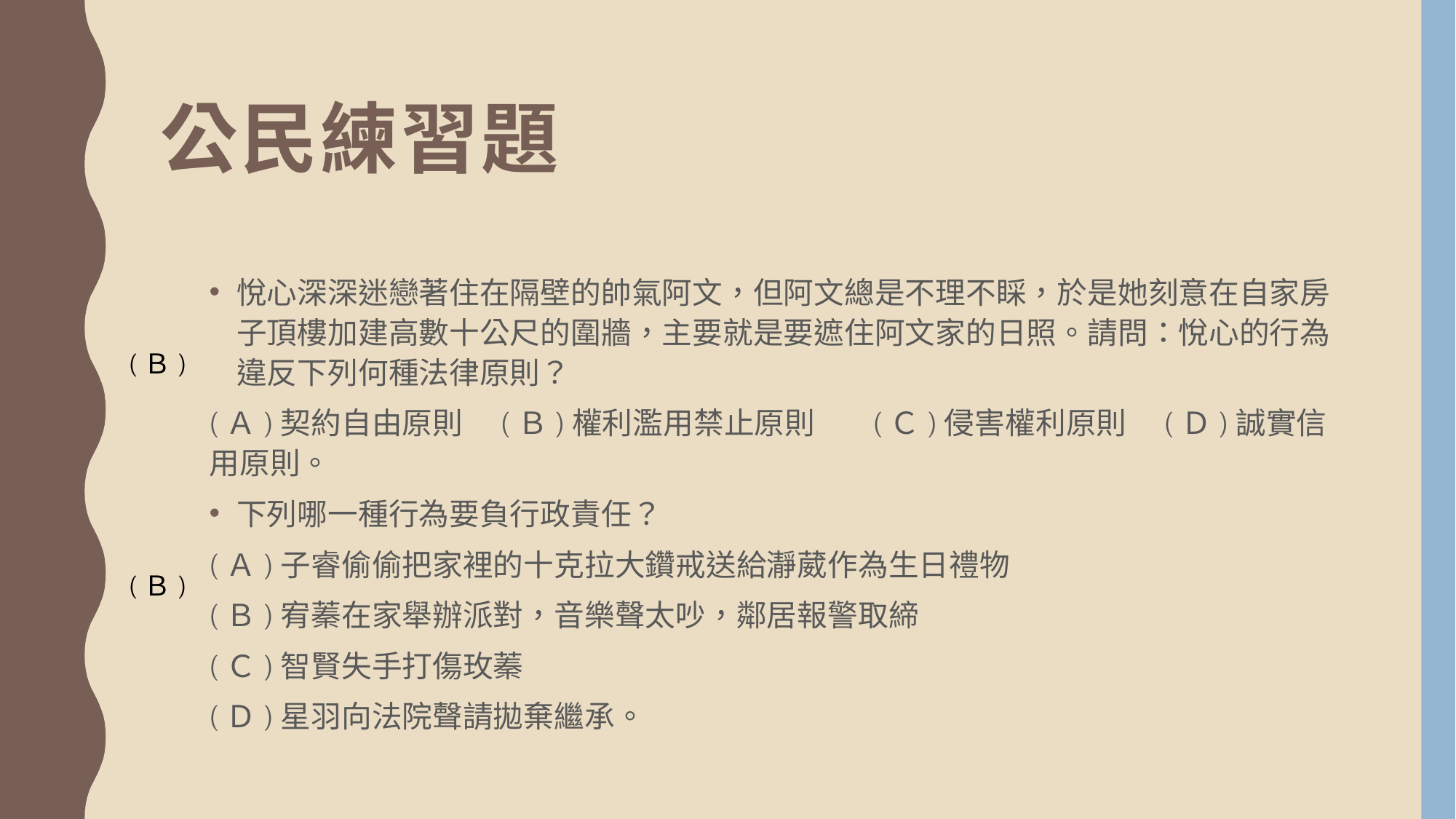

# 公民練習題
悅心深深迷戀著住在隔壁的帥氣阿文，但阿文總是不理不睬，於是她刻意在自家房子頂樓加建高數十公尺的圍牆，主要就是要遮住阿文家的日照。請問：悅心的行為違反下列何種法律原則？
(Ａ)契約自由原則　(Ｂ)權利濫用禁止原則　   (Ｃ)侵害權利原則　(Ｄ)誠實信用原則。
下列哪一種行為要負行政責任？
(Ａ)子睿偷偷把家裡的十克拉大鑽戒送給瀞葳作為生日禮物
(Ｂ)宥蓁在家舉辦派對，音樂聲太吵，鄰居報警取締
(Ｃ)智賢失手打傷玫蓁
(Ｄ)星羽向法院聲請拋棄繼承。

(Ｂ)
(Ｂ)